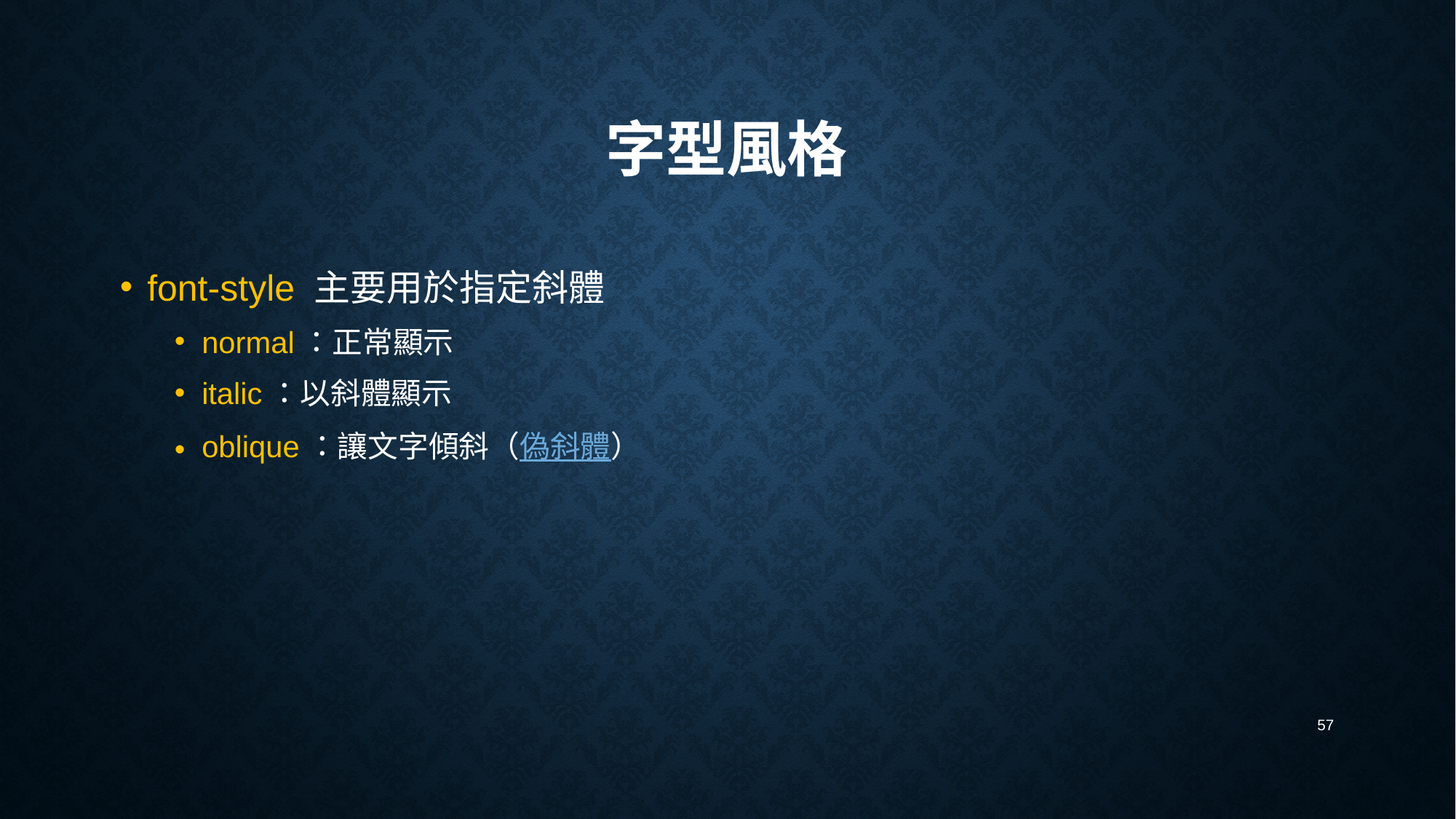

# 字型風格
font-style 主要用於指定斜體
normal：正常顯示
italic：以斜體顯示
oblique：讓文字傾斜（偽斜體）
57